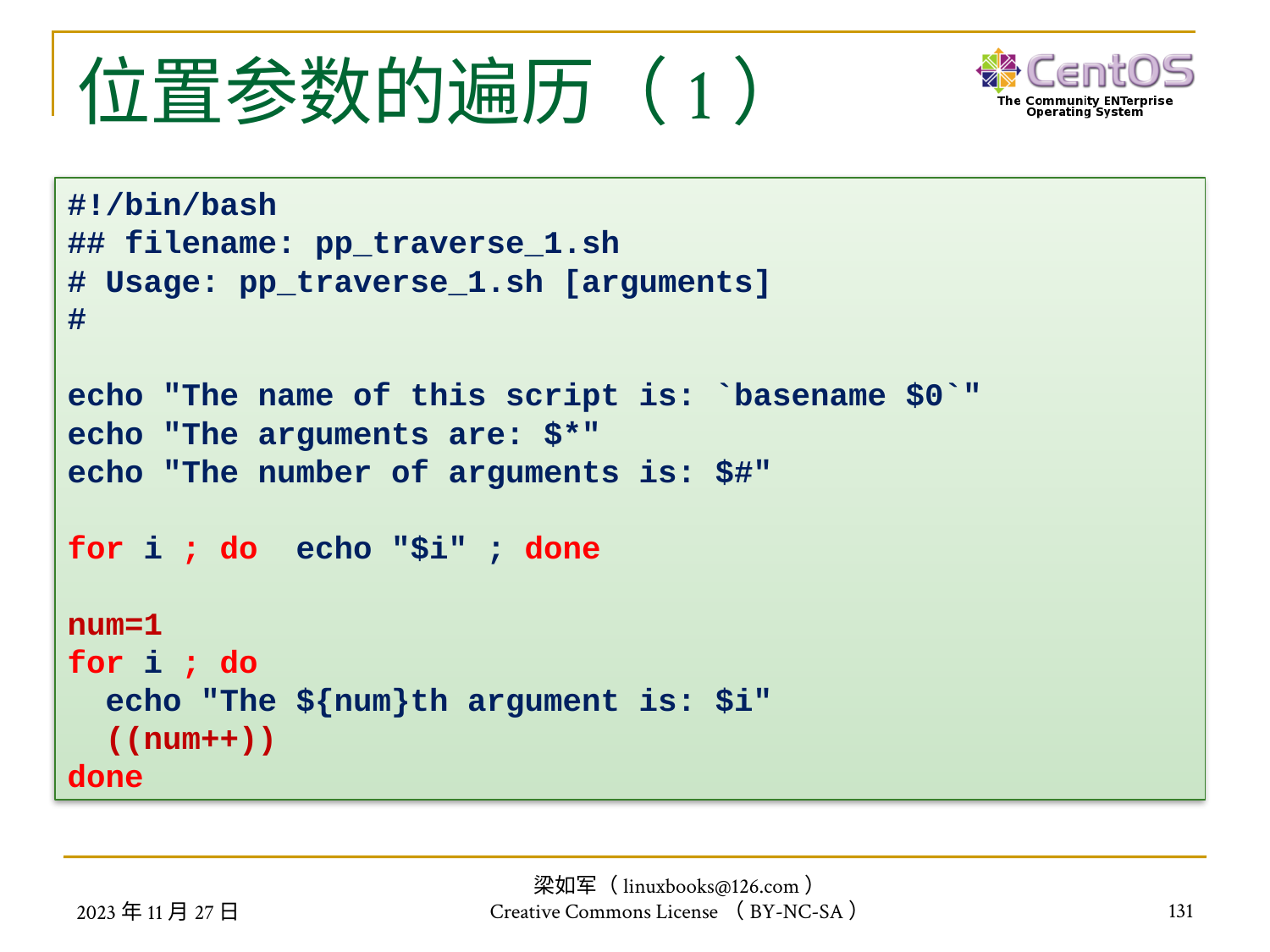

# 位置参数的遍历（1）
#!/bin/bash
## filename: pp_traverse_1.sh
# Usage: pp_traverse_1.sh [arguments]
#

echo "The name of this script is: `basename $0`"
echo "The arguments are: $*"
echo "The number of arguments is: $#"

for i ; do  echo "$i" ; done

num=1
for i ; do
  echo "The ${num}th argument is: $i"
  ((num++))
done
梁如军（linuxbooks@126.com）
Creative Commons License（BY-NC-SA）
2023年11月27日
131